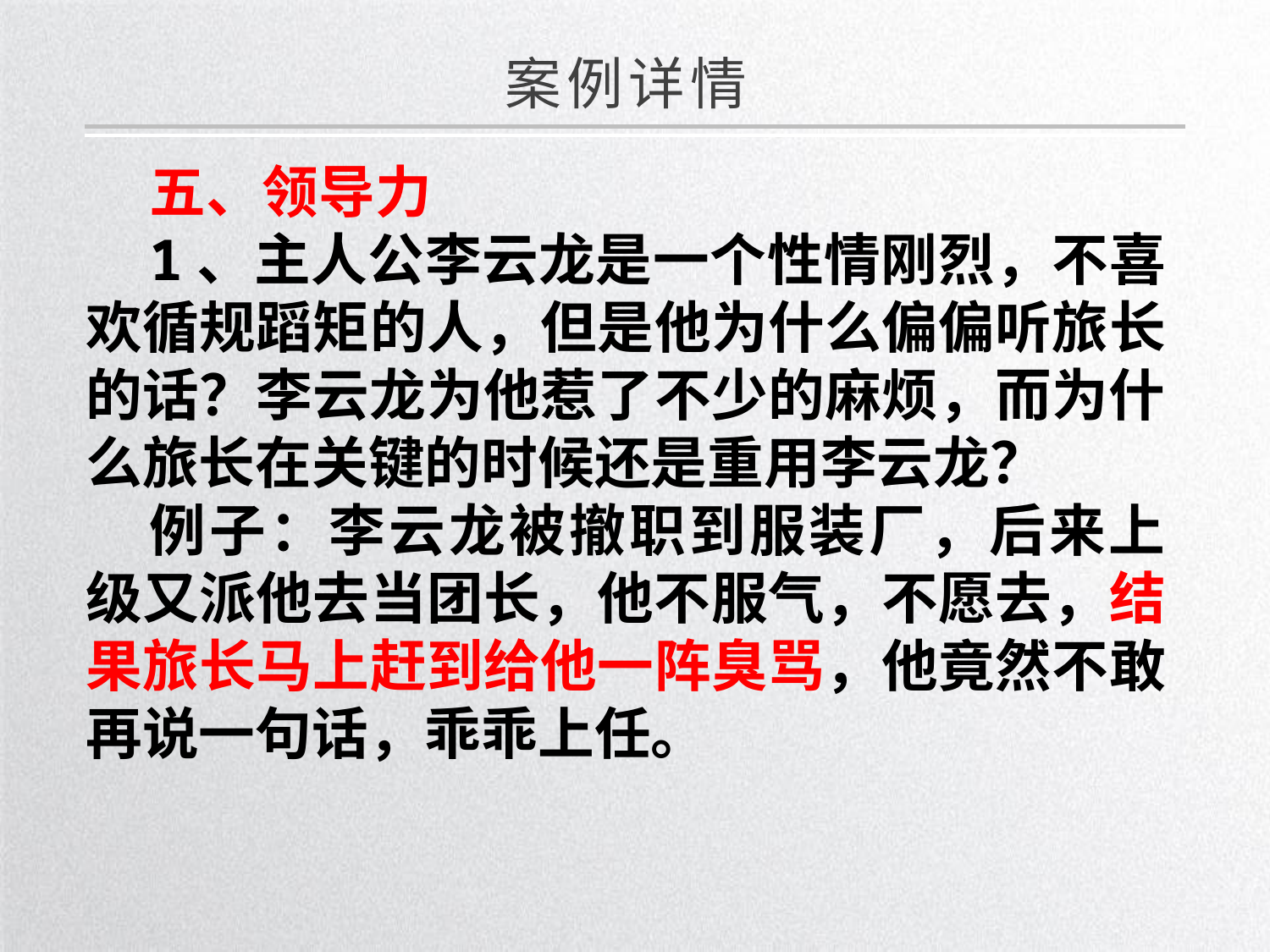

案例详情
五、领导力
1、主人公李云龙是一个性情刚烈，不喜欢循规蹈矩的人，但是他为什么偏偏听旅长的话？李云龙为他惹了不少的麻烦，而为什么旅长在关键的时候还是重用李云龙？
例子：李云龙被撤职到服装厂，后来上级又派他去当团长，他不服气，不愿去，结果旅长马上赶到给他一阵臭骂，他竟然不敢再说一句话，乖乖上任。